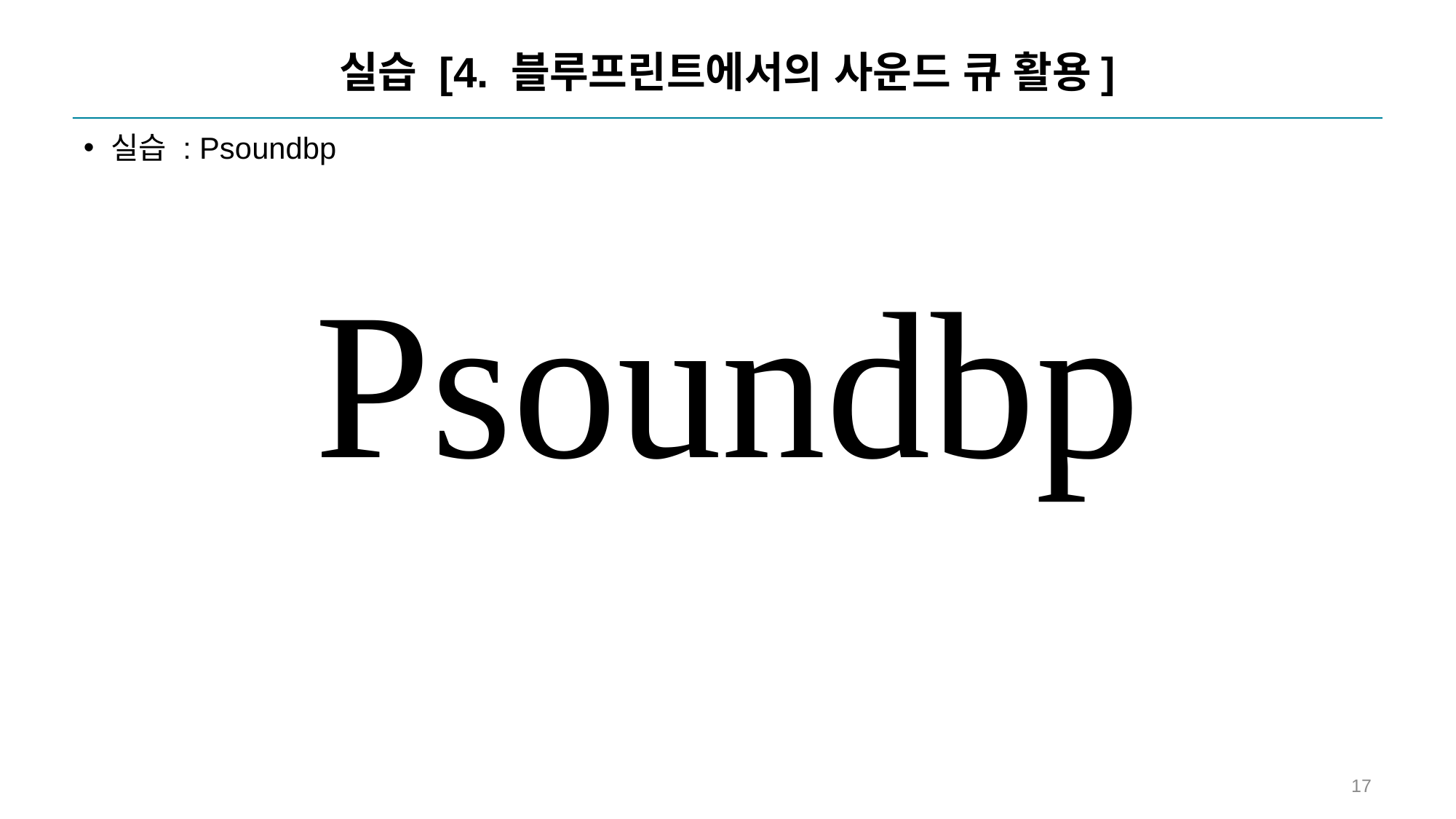

# 실습 [4. 블루프린트에서의 사운드 큐 활용]
실습 : Psoundbp

Psoundbp
17